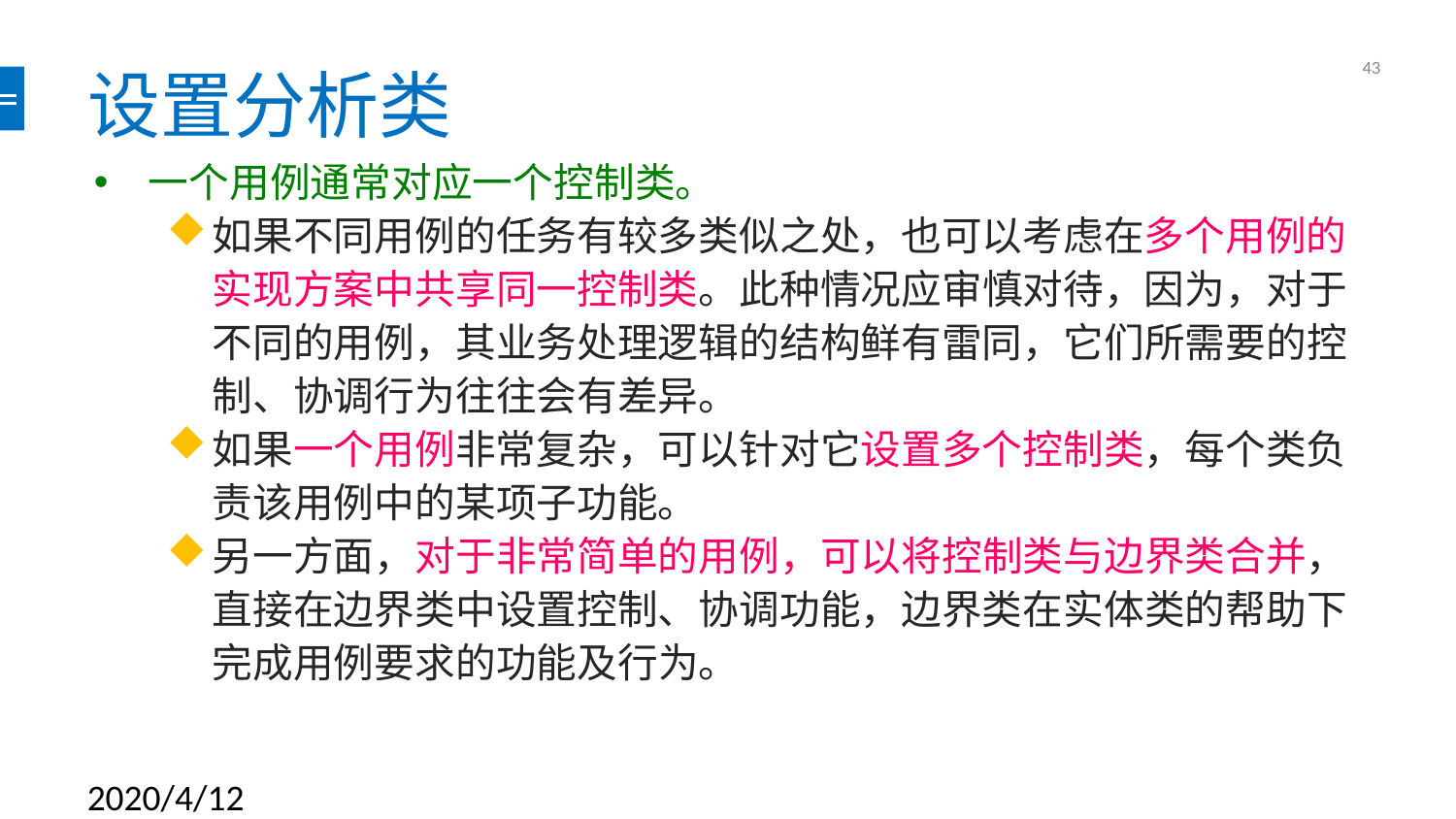

43
# 设置分析类
一个用例通常对应一个控制类。
如果不同用例的任务有较多类似之处，也可以考虑在多个用例的实现方案中共享同一控制类。此种情况应审慎对待，因为，对于不同的用例，其业务处理逻辑的结构鲜有雷同，它们所需要的控制、协调行为往往会有差异。
如果一个用例非常复杂，可以针对它设置多个控制类，每个类负责该用例中的某项子功能。
另一方面，对于非常简单的用例，可以将控制类与边界类合并，直接在边界类中设置控制、协调功能，边界类在实体类的帮助下完成用例要求的功能及行为。

2020/4/12